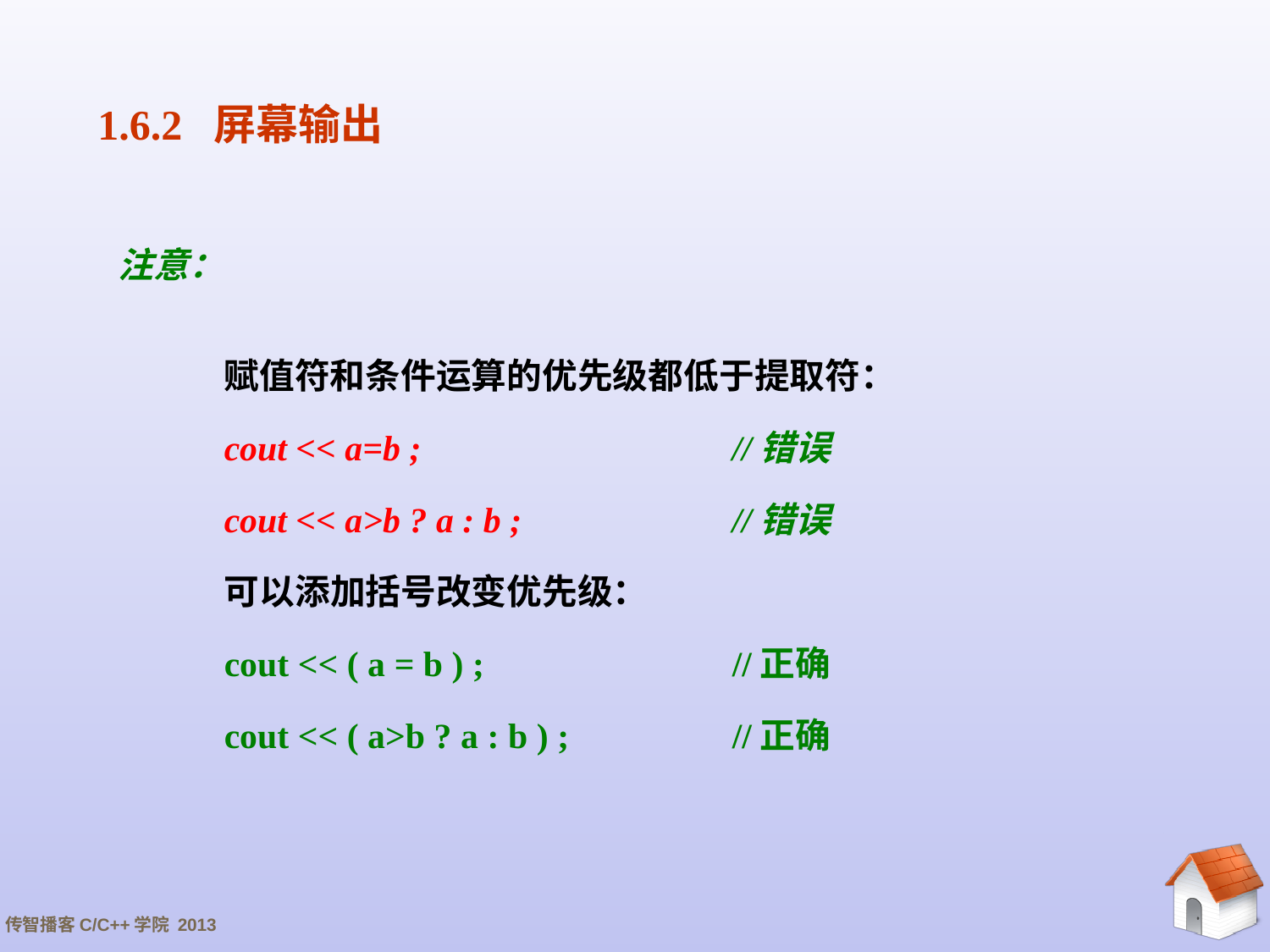

# 1.6.2  屏幕输出
注意：
赋值符和条件运算的优先级都低于提取符：
cout << a=b ;			//错误
cout << a>b ? a : b ;		//错误
可以添加括号改变优先级：
cout << ( a = b ) ;		//正确
cout << ( a>b ? a : b ) ;		//正确